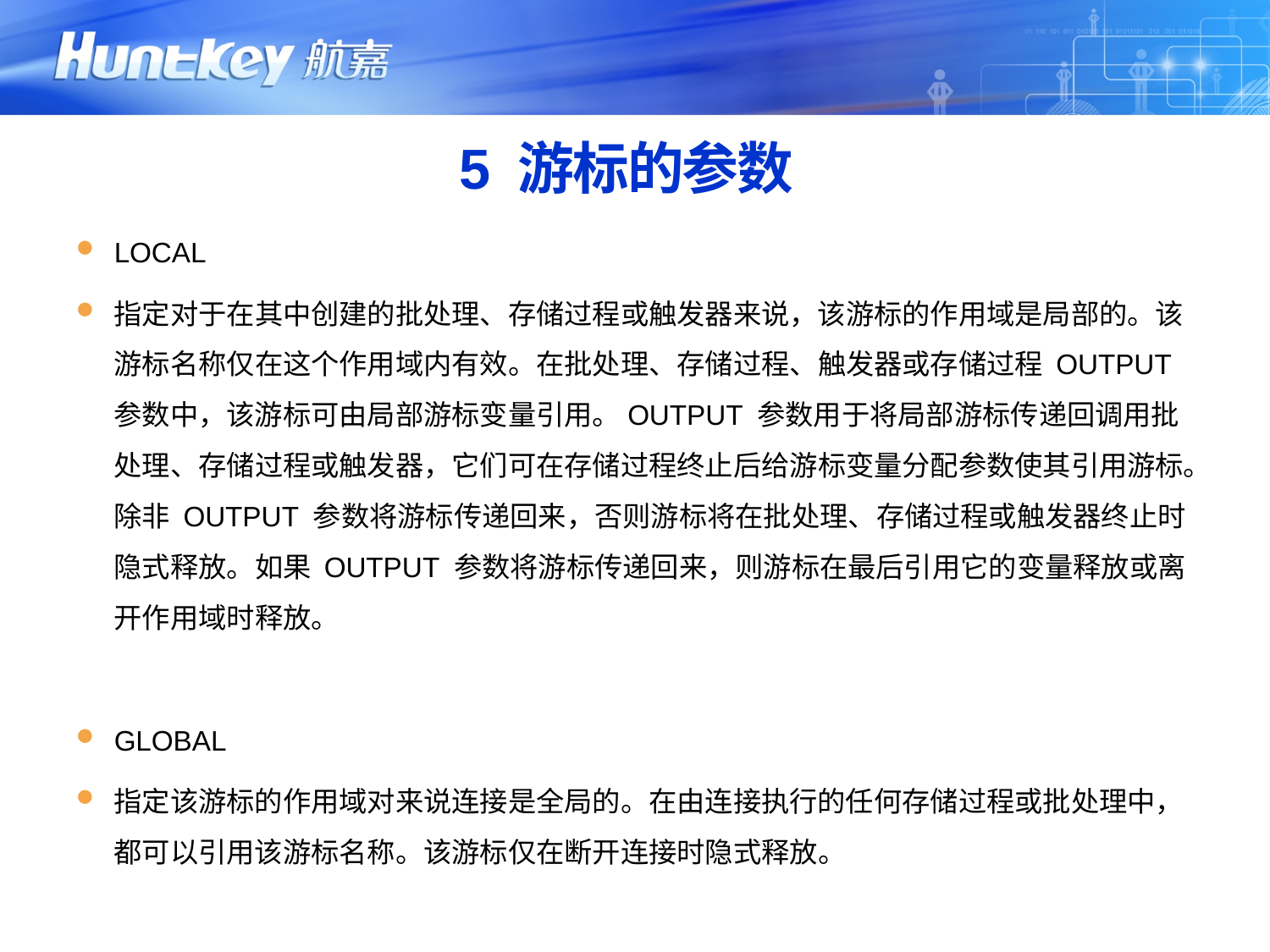

# 5 游标的参数
LOCAL
指定对于在其中创建的批处理、存储过程或触发器来说，该游标的作用域是局部的。该游标名称仅在这个作用域内有效。在批处理、存储过程、触发器或存储过程 OUTPUT 参数中，该游标可由局部游标变量引用。OUTPUT 参数用于将局部游标传递回调用批处理、存储过程或触发器，它们可在存储过程终止后给游标变量分配参数使其引用游标。除非 OUTPUT 参数将游标传递回来，否则游标将在批处理、存储过程或触发器终止时隐式释放。如果 OUTPUT 参数将游标传递回来，则游标在最后引用它的变量释放或离开作用域时释放。

GLOBAL
指定该游标的作用域对来说连接是全局的。在由连接执行的任何存储过程或批处理中，都可以引用该游标名称。该游标仅在断开连接时隐式释放。